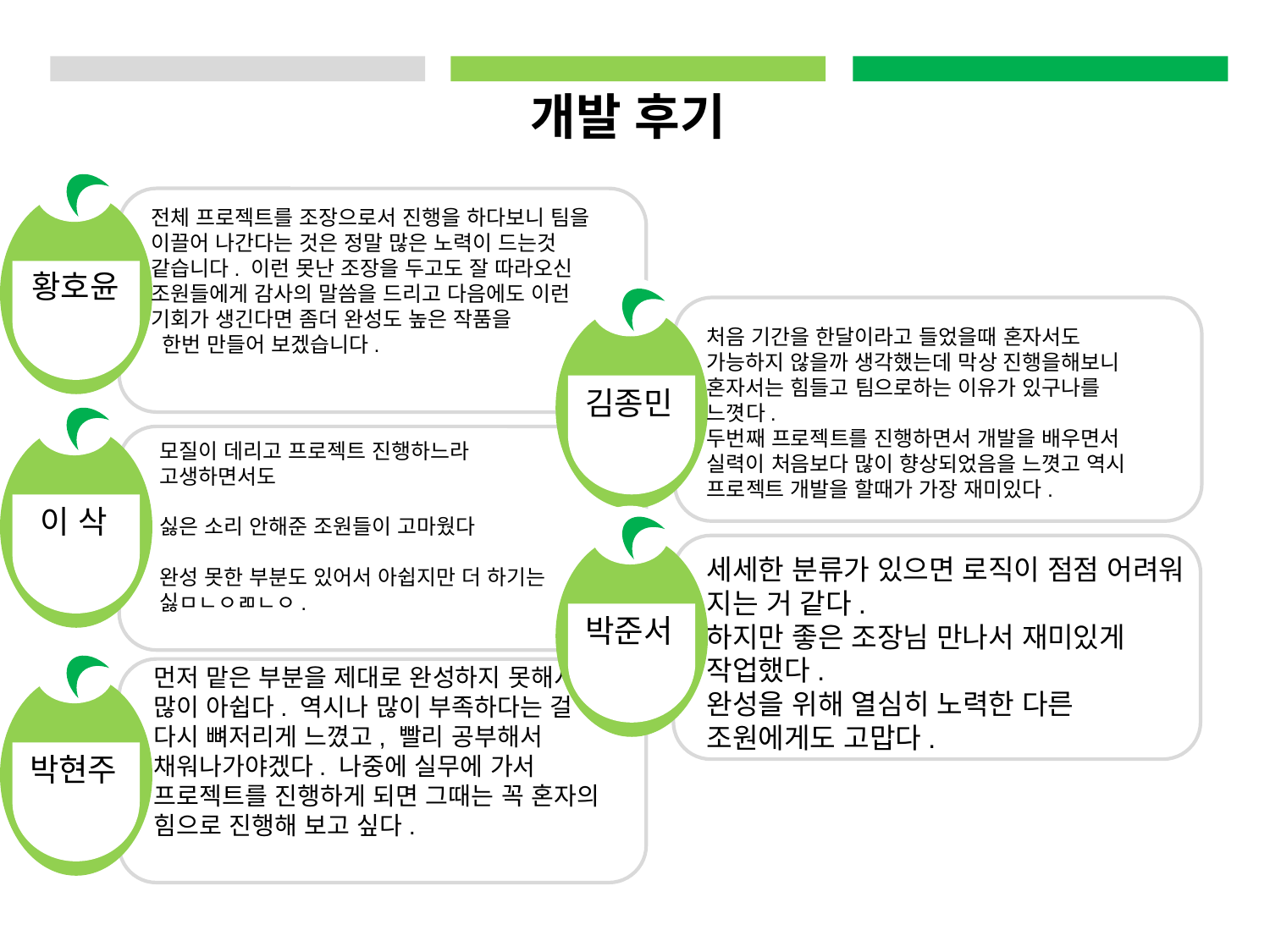

개발 후기

전체 프로젝트를 조장으로서 진행을 하다보니 팀을 이끌어 나간다는 것은 정말 많은 노력이 드는것 같습니다. 이런 못난 조장을 두고도 잘 따라오신 조원들에게 감사의 말씀을 드리고 다음에도 이런 기회가 생긴다면 좀더 완성도 높은 작품을
 한번 만들어 보겠습니다.
황호윤

처음 기간을 한달이라고 들었을때 혼자서도 가능하지 않을까 생각했는데 막상 진행을해보니 혼자서는 힘들고 팀으로하는 이유가 있구나를 느꼇다.
두번째 프로젝트를 진행하면서 개발을 배우면서 실력이 처음보다 많이 향상되었음을 느꼇고 역시 프로젝트 개발을 할때가 가장 재미있다.
김종민

모질이 데리고 프로젝트 진행하느라 고생하면서도

싫은 소리 안해준 조원들이 고마웠다

완성 못한 부분도 있어서 아쉽지만 더 하기는 싫ㅁㄴㅇㄻㄴㅇ.
이 삭

세세한 분류가 있으면 로직이 점점 어려워 지는 거 같다.
하지만 좋은 조장님 만나서 재미있게 작업했다.
완성을 위해 열심히 노력한 다른 조원에게도 고맙다.
박준서

먼저 맡은 부분을 제대로 완성하지 못해서 많이 아쉽다. 역시나 많이 부족하다는 걸 다시 뼈저리게 느꼈고, 빨리 공부해서 채워나가야겠다. 나중에 실무에 가서 프로젝트를 진행하게 되면 그때는 꼭 혼자의 힘으로 진행해 보고 싶다.
박현주